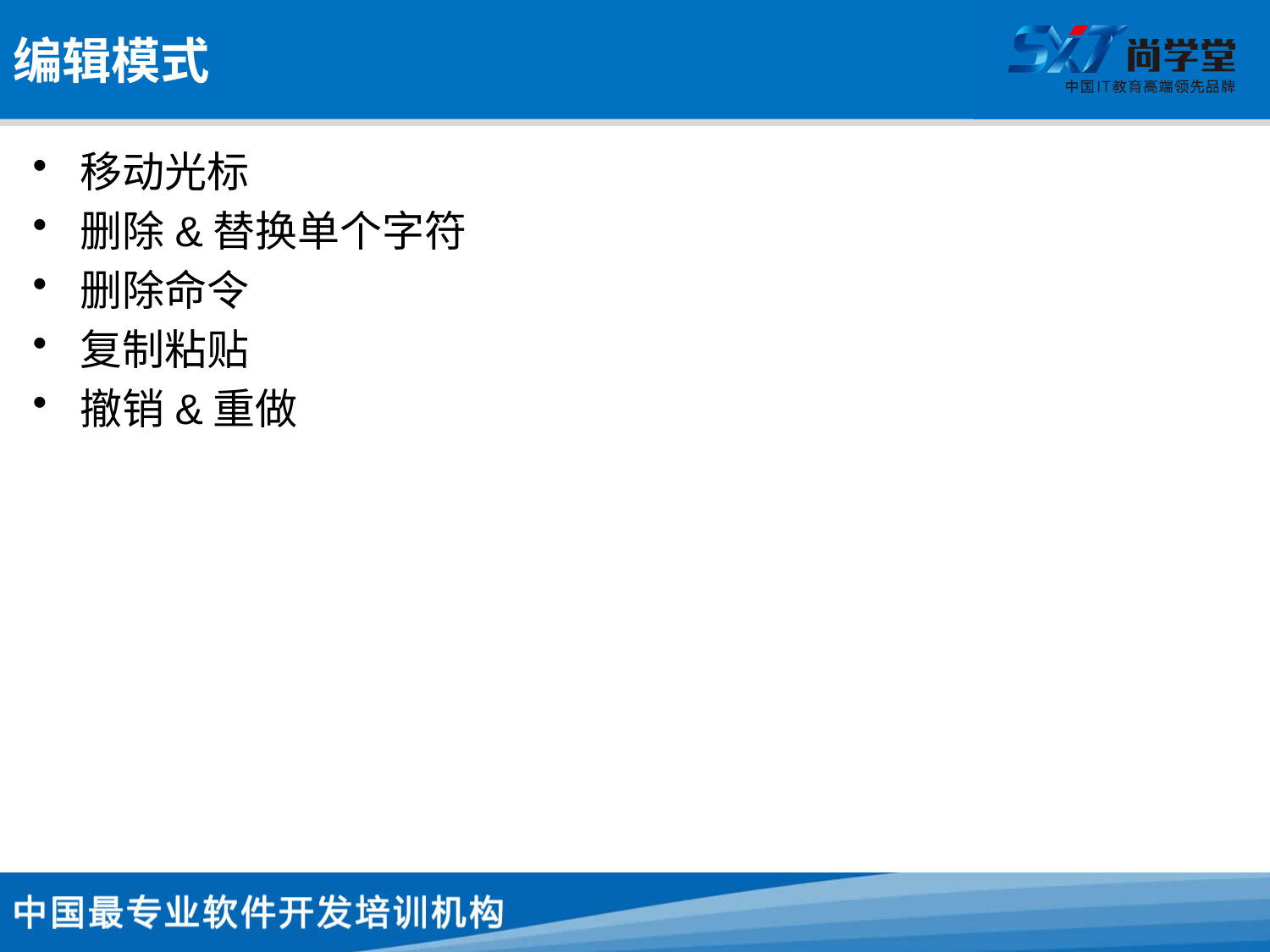

# 编辑模式
移动光标
删除&替换单个字符
删除命令
复制粘贴
撤销&重做